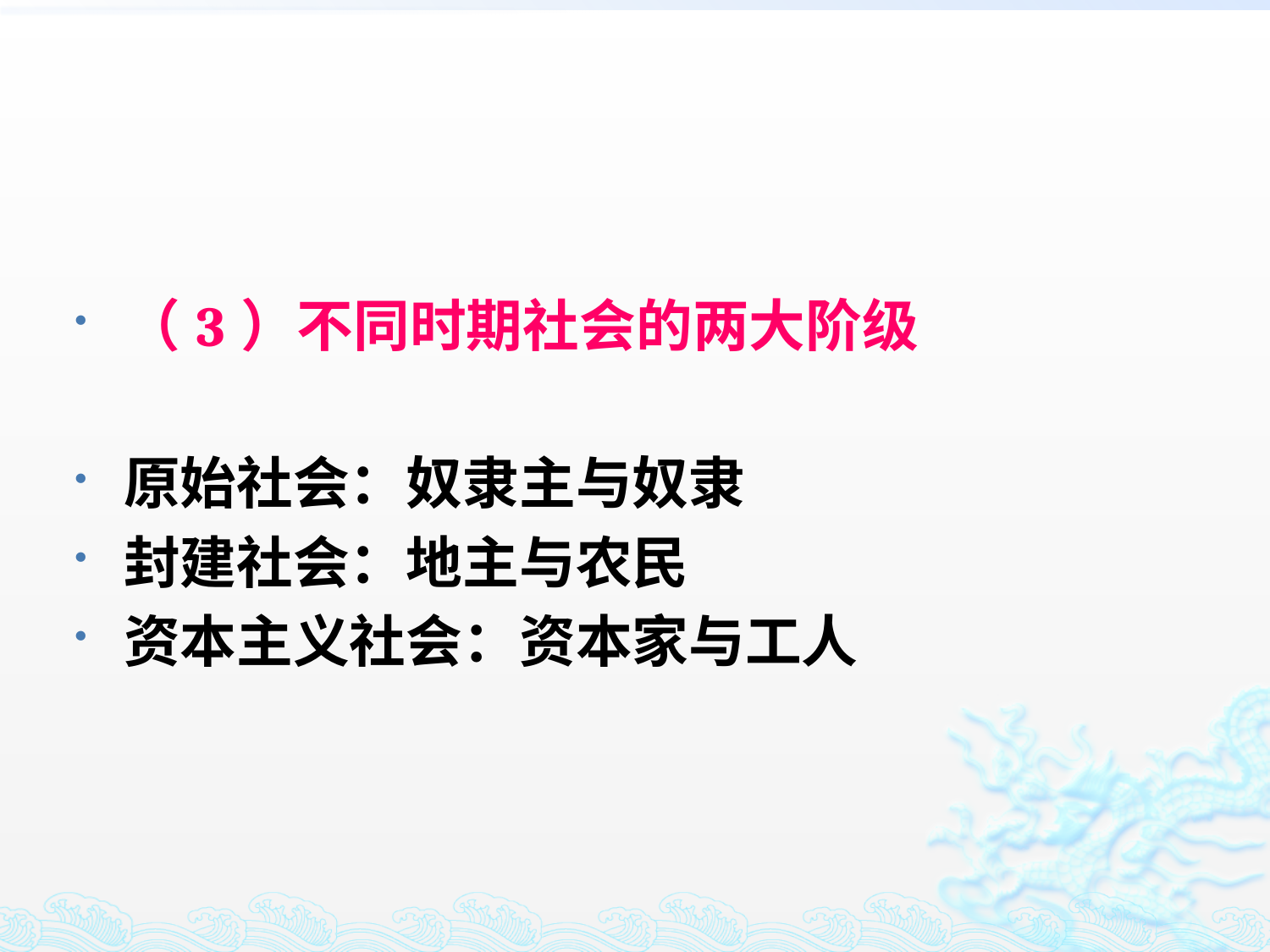

（3）不同时期社会的两大阶级

原始社会：奴隶主与奴隶
封建社会：地主与农民
资本主义社会：资本家与工人